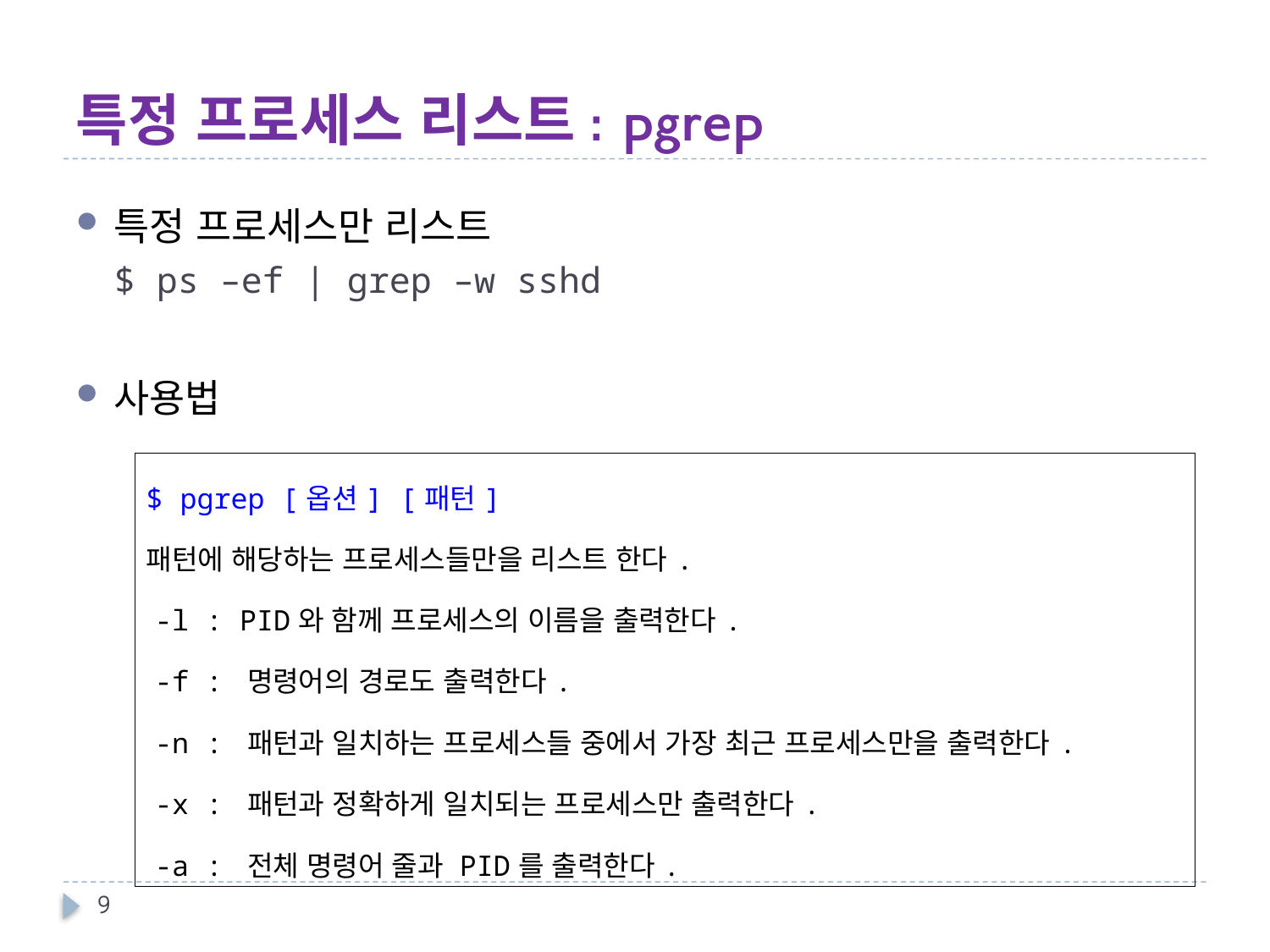

# 특정 프로세스 리스트: pgrep
특정 프로세스만 리스트
$ ps –ef | grep –w sshd

사용법

| $ pgrep [옵션] [패턴] 패턴에 해당하는 프로세스들만을 리스트 한다. -l : PID와 함께 프로세스의 이름을 출력한다. -f : 명령어의 경로도 출력한다. -n : 패턴과 일치하는 프로세스들 중에서 가장 최근 프로세스만을 출력한다. -x : 패턴과 정확하게 일치되는 프로세스만 출력한다. -a : 전체 명령어 줄과 PID를 출력한다. |
| --- |
9